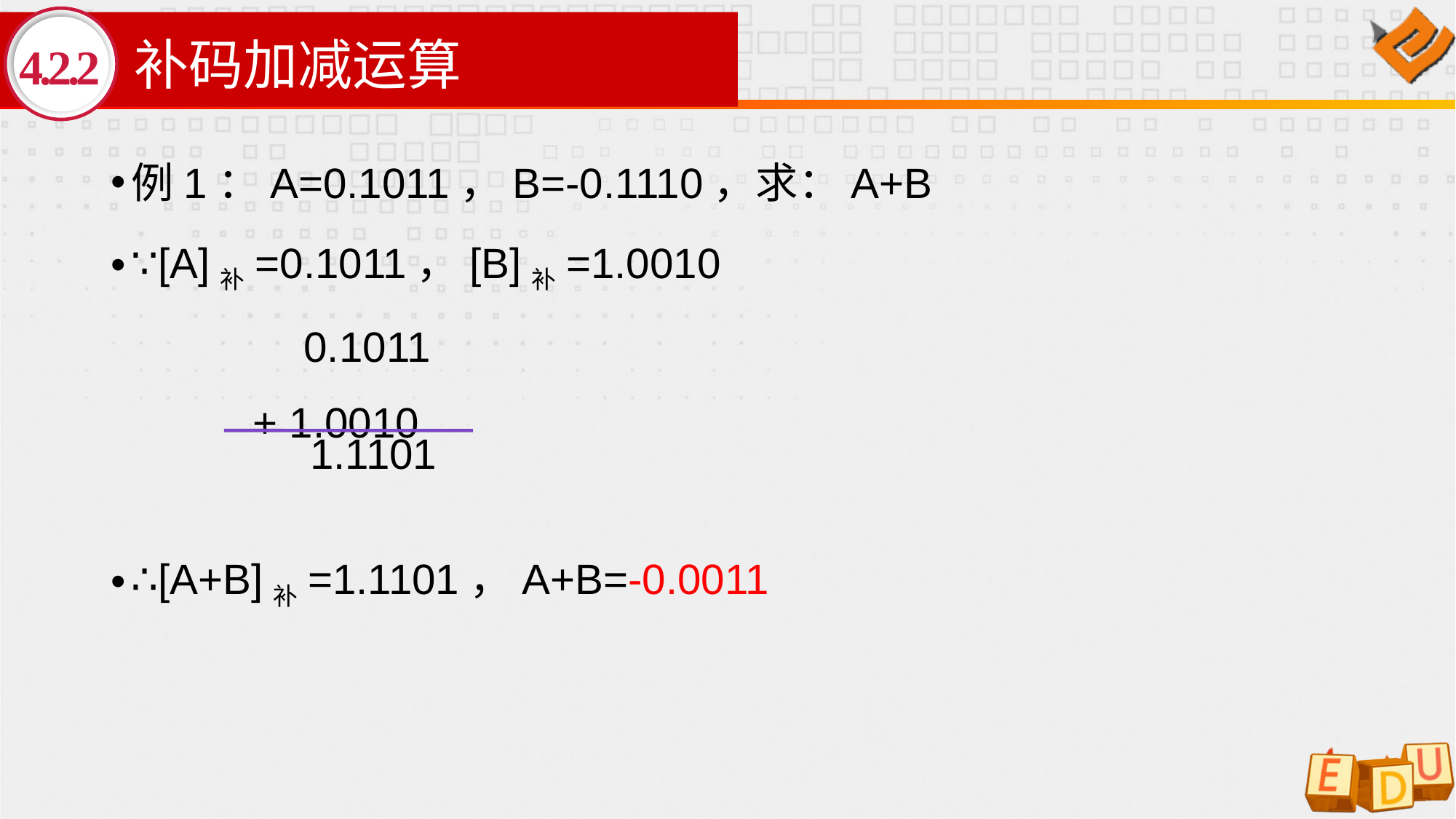

# 补码加减运算
4.2.2
例1：A=0.1011，B=-0.1110，求：A+B
∵[A]补=0.1011，[B]补=1.0010
0.1011
            + 1.0010

∴[A+B]补=1.1101，A+B=-0.0011
1.1101